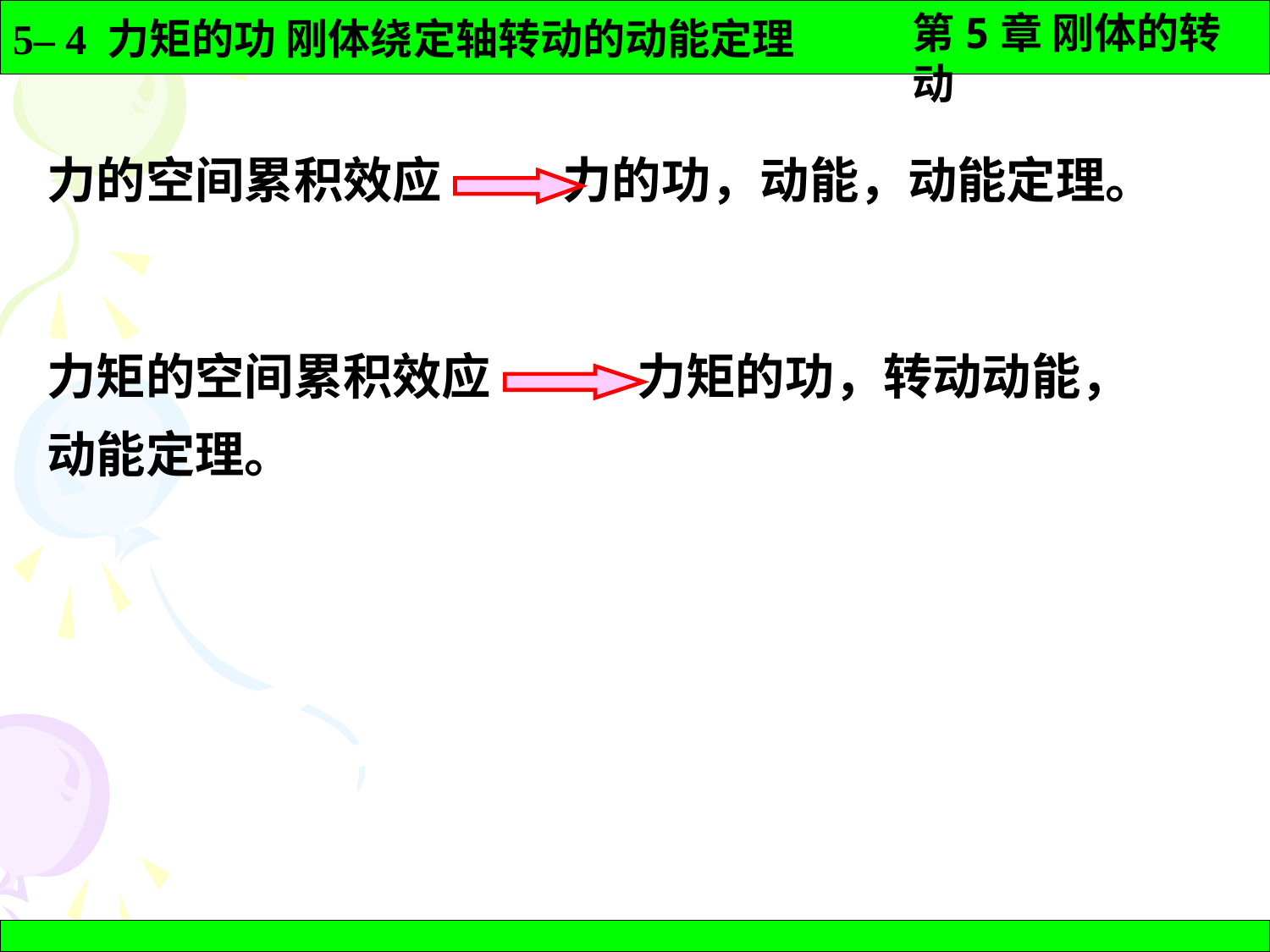

力的空间累积效应           力的功，动能，动能定理。

力矩的空间累积效应             力矩的功，转动动能，
动能定理。